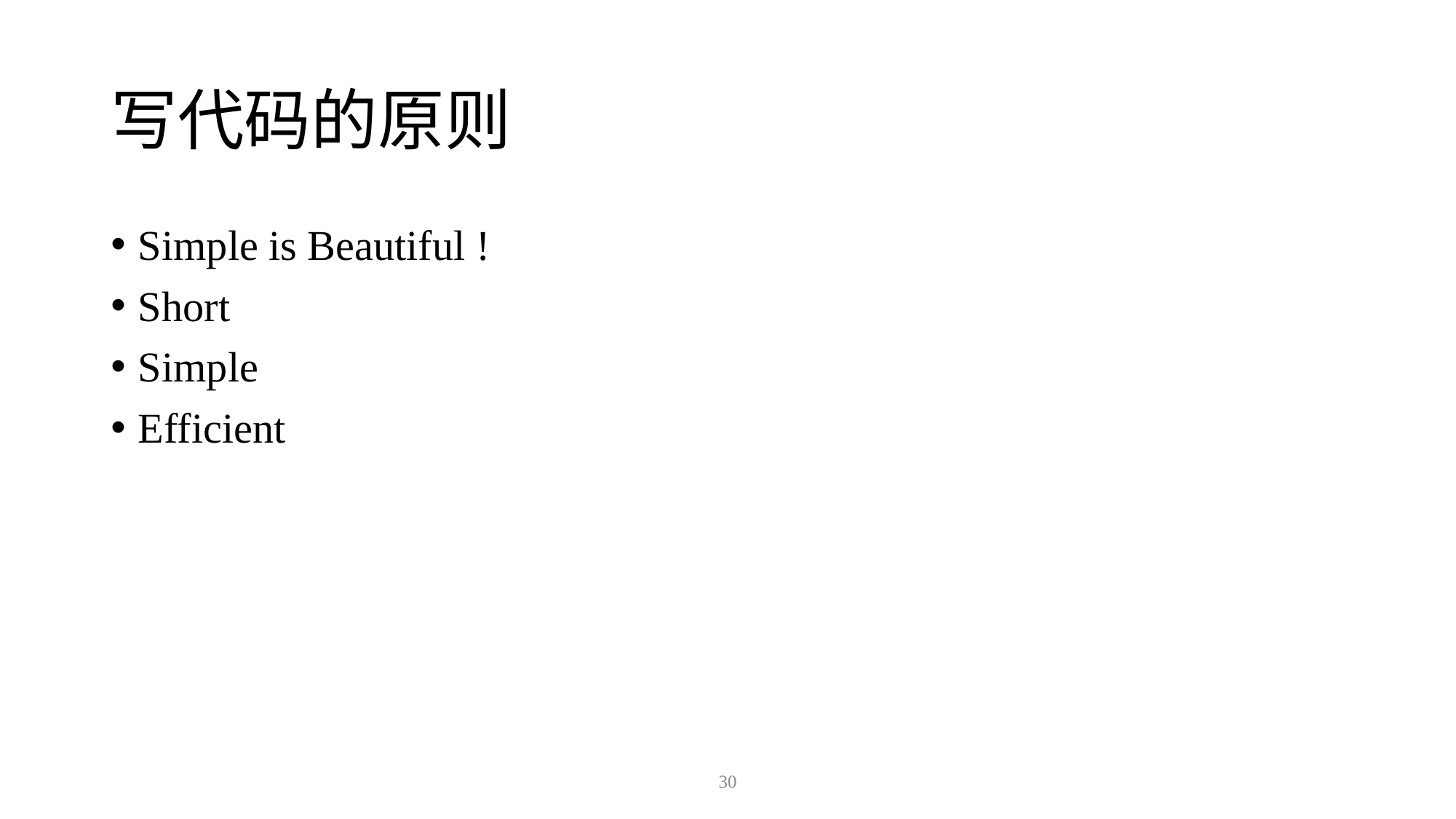

# 写代码的原则
Simple is Beautiful !
Short
Simple
Efficient
30